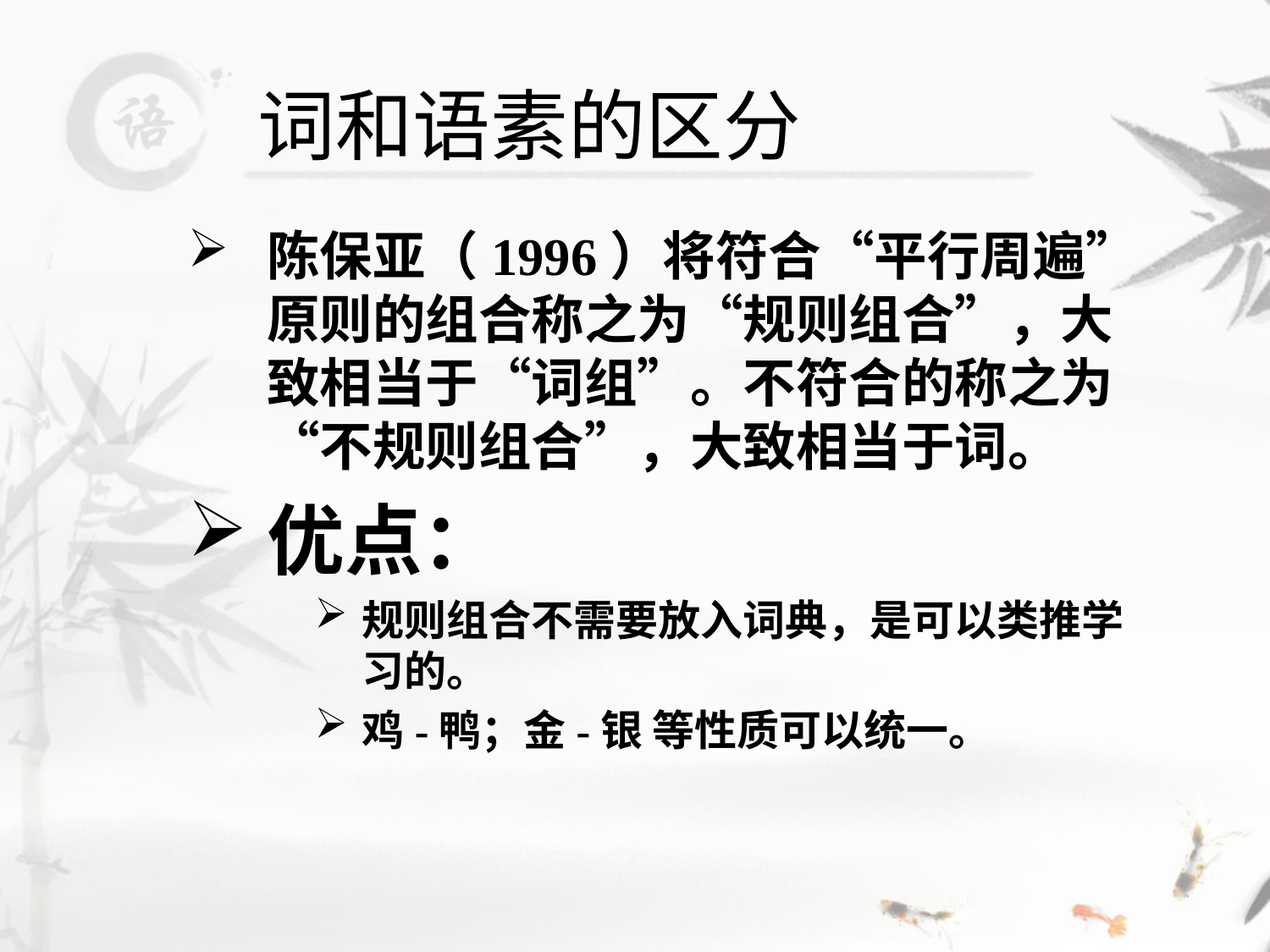

# 词和语素的区分
陈保亚（1996）将符合“平行周遍”原则的组合称之为“规则组合”，大致相当于“词组”。不符合的称之为“不规则组合”，大致相当于词。
优点：
规则组合不需要放入词典，是可以类推学习的。
鸡-鸭；金-银 等性质可以统一。